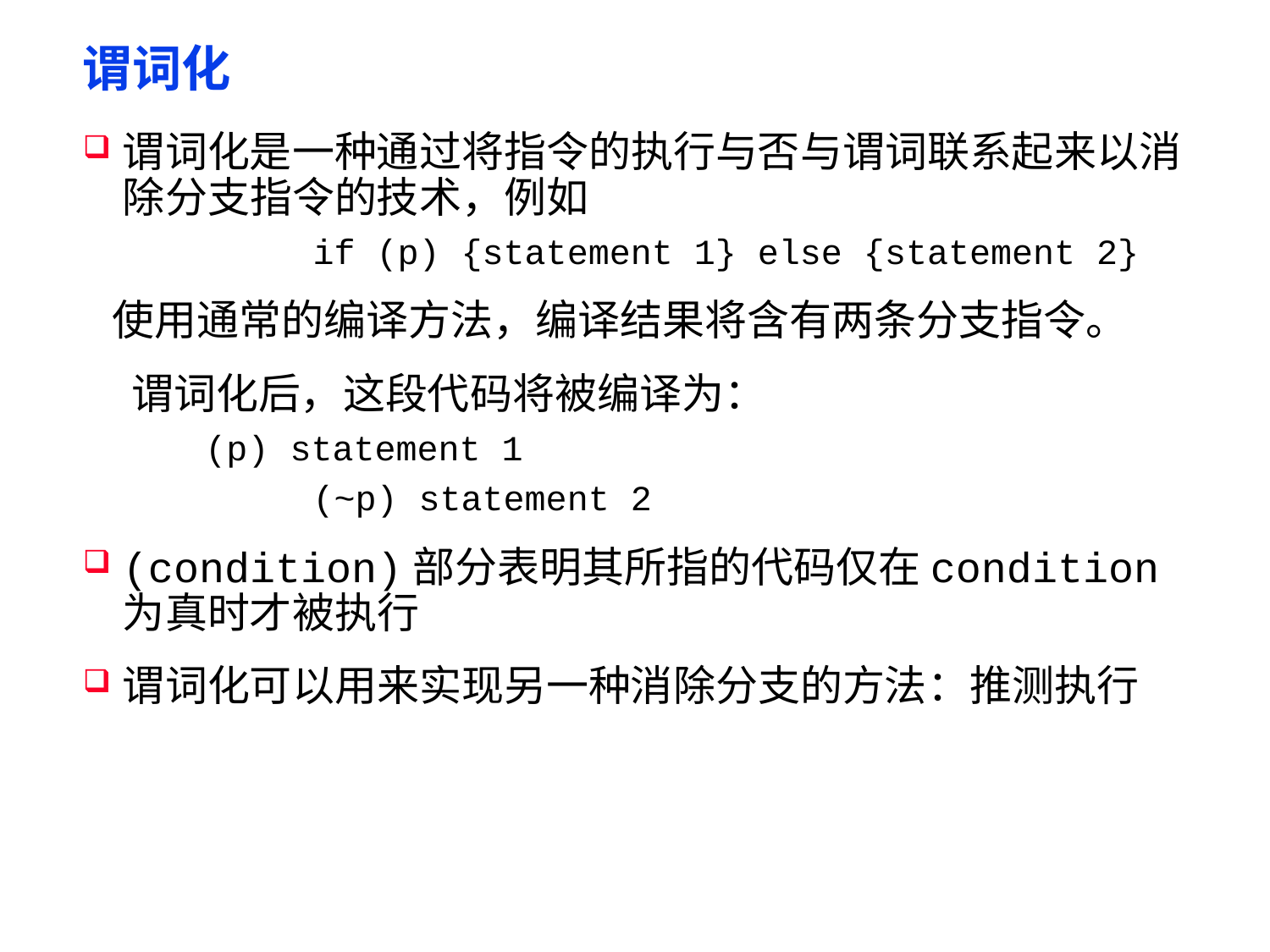

# 谓词化
谓词化是一种通过将指令的执行与否与谓词联系起来以消除分支指令的技术，例如
		if (p) {statement 1} else {statement 2}
  使用通常的编译方法，编译结果将含有两条分支指令。
    谓词化后，这段代码将被编译为：
	  (p) statement 1
		(~p) statement 2
(condition)部分表明其所指的代码仅在condition为真时才被执行
谓词化可以用来实现另一种消除分支的方法：推测执行